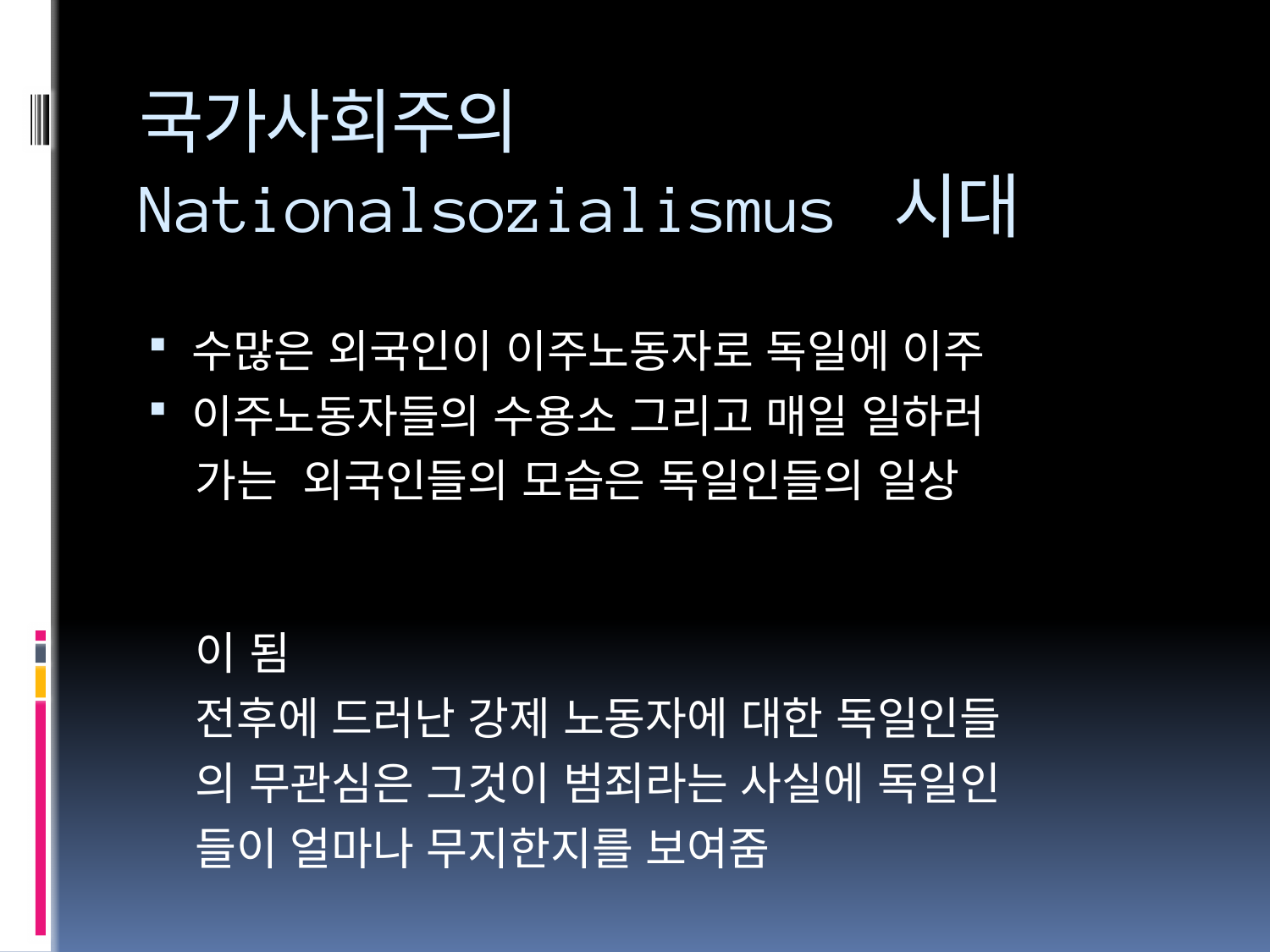

# 국가사회주의Nationalsozialismus 시대

수많은 외국인이 이주노동자로 독일에 이주
이주노동자들의 수용소 그리고 매일 일하러
   가는  외국인들의 모습은 독일인들의 일상
   이 됨
   전후에 드러난 강제 노동자에 대한 독일인들
   의 무관심은 그것이 범죄라는 사실에 독일인
   들이 얼마나 무지한지를 보여줌